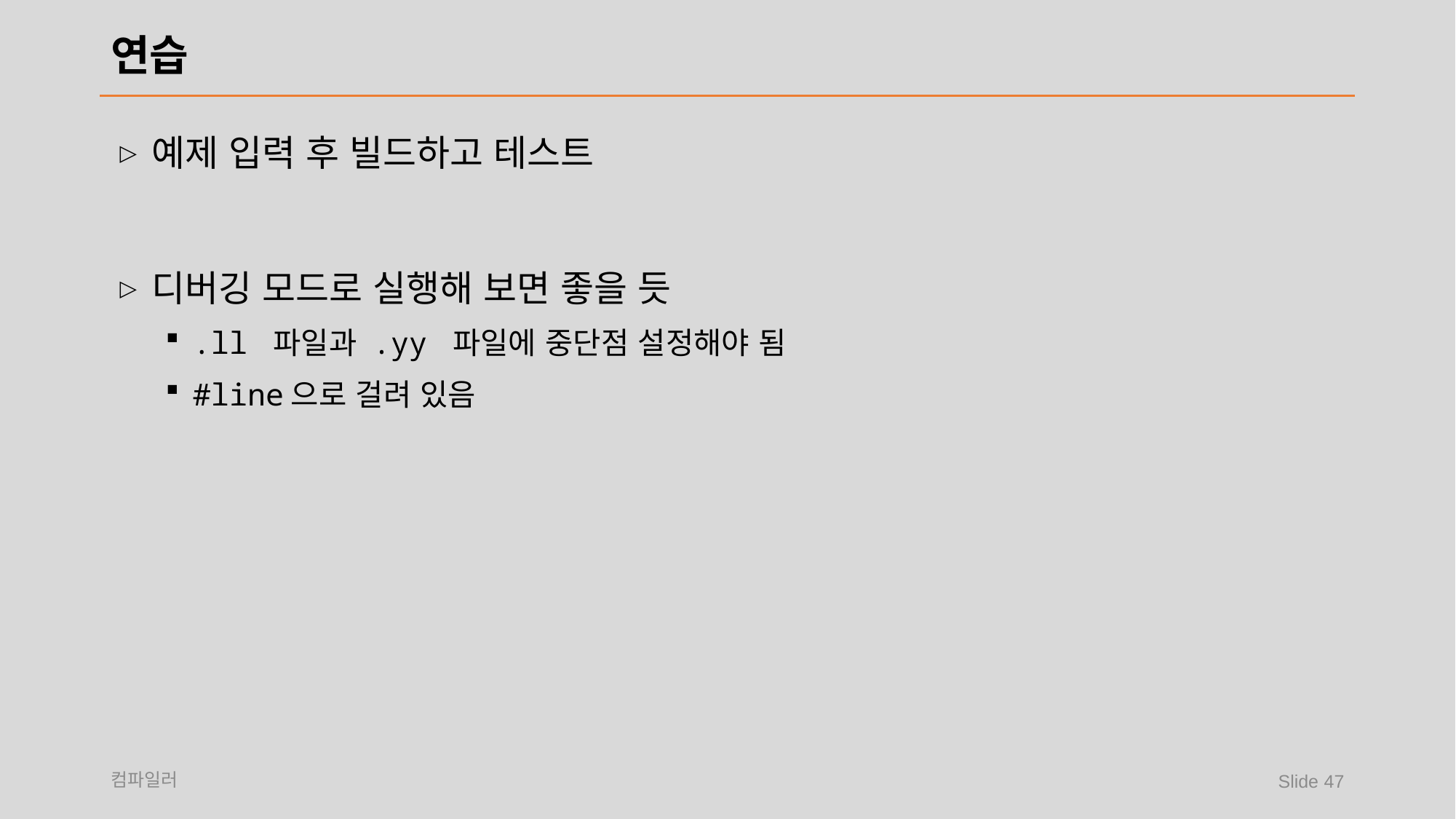

# 연습
예제 입력 후 빌드하고 테스트

디버깅 모드로 실행해 보면 좋을 듯
.ll 파일과 .yy 파일에 중단점 설정해야 됨
#line으로 걸려 있음

컴파일러
Slide 47